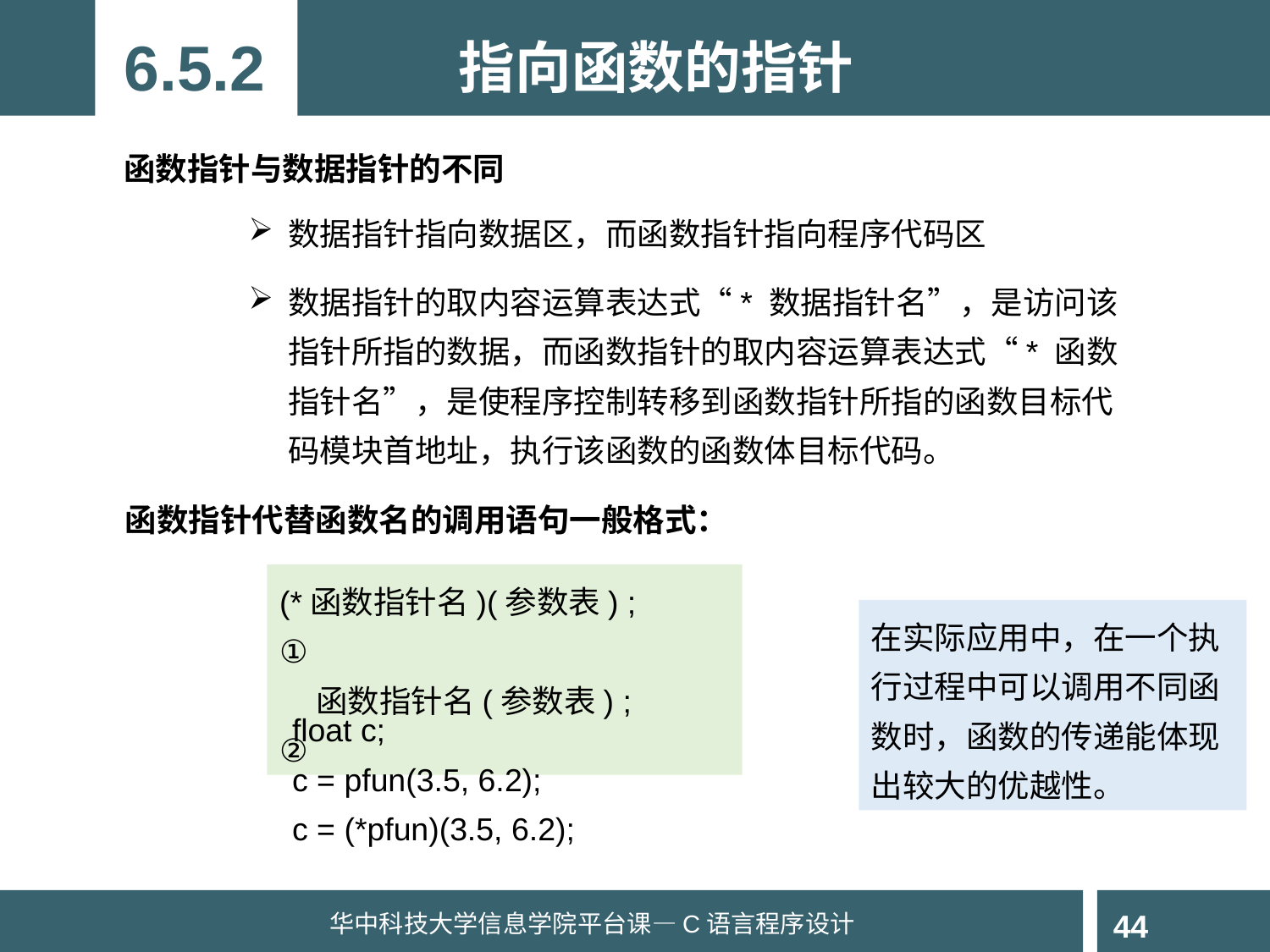

6.5.2
指向函数的指针
函数指针与数据指针的不同
数据指针指向数据区，而函数指针指向程序代码区
数据指针的取内容运算表达式“* 数据指针名”，是访问该指针所指的数据，而函数指针的取内容运算表达式“* 函数指针名”，是使程序控制转移到函数指针所指的函数目标代码模块首地址，执行该函数的函数体目标代码。
函数指针代替函数名的调用语句一般格式：
(*函数指针名)(参数表) ;        ①
    函数指针名(参数表) ;        ②
在实际应用中，在一个执行过程中可以调用不同函数时，函数的传递能体现出较大的优越性。
float c;
c = pfun(3.5, 6.2);
c = (*pfun)(3.5, 6.2);